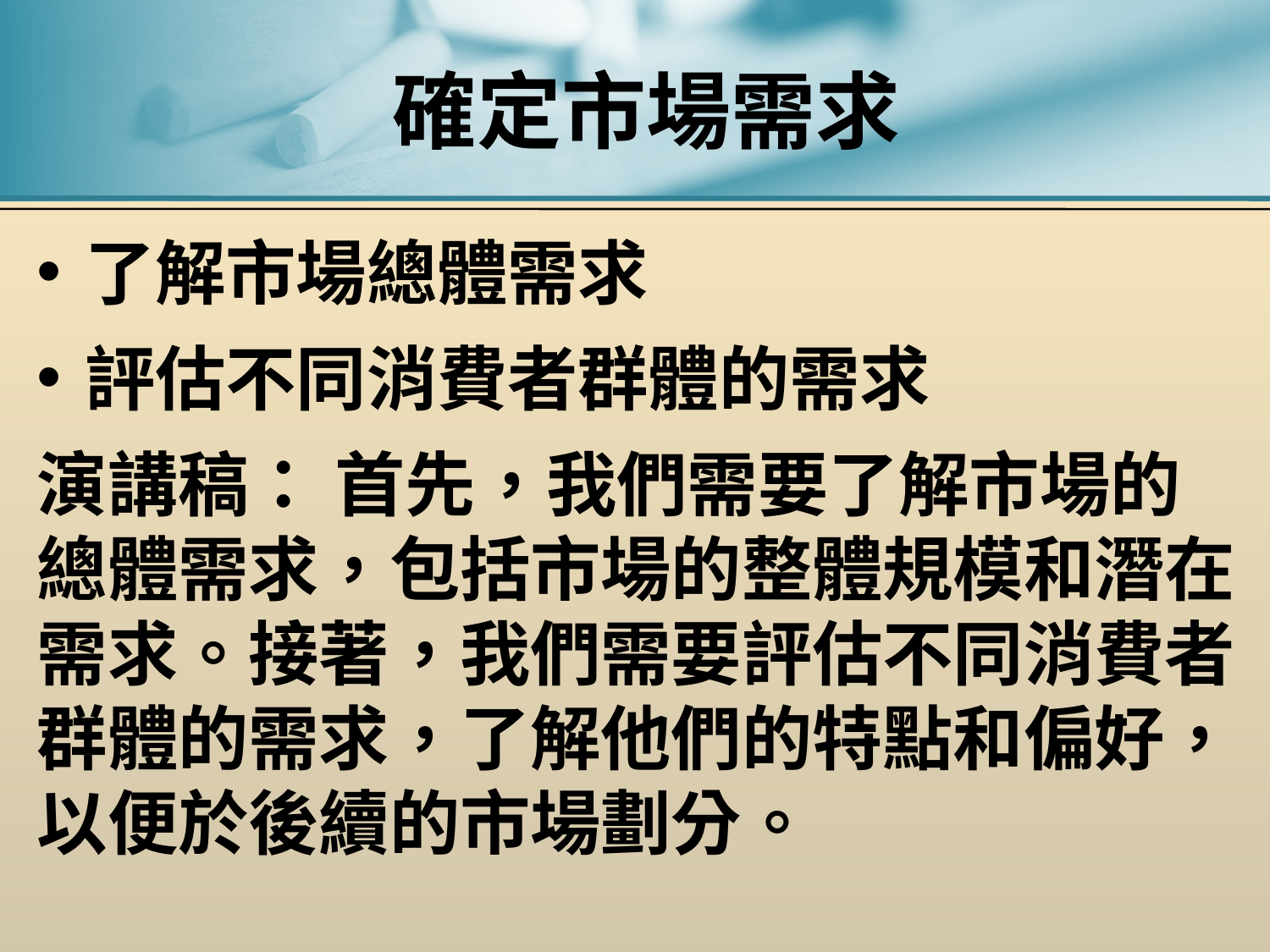

# 確定市場需求
了解市場總體需求
評估不同消費者群體的需求
演講稿： 首先，我們需要了解市場的總體需求，包括市場的整體規模和潛在需求。接著，我們需要評估不同消費者群體的需求，了解他們的特點和偏好，以便於後續的市場劃分。